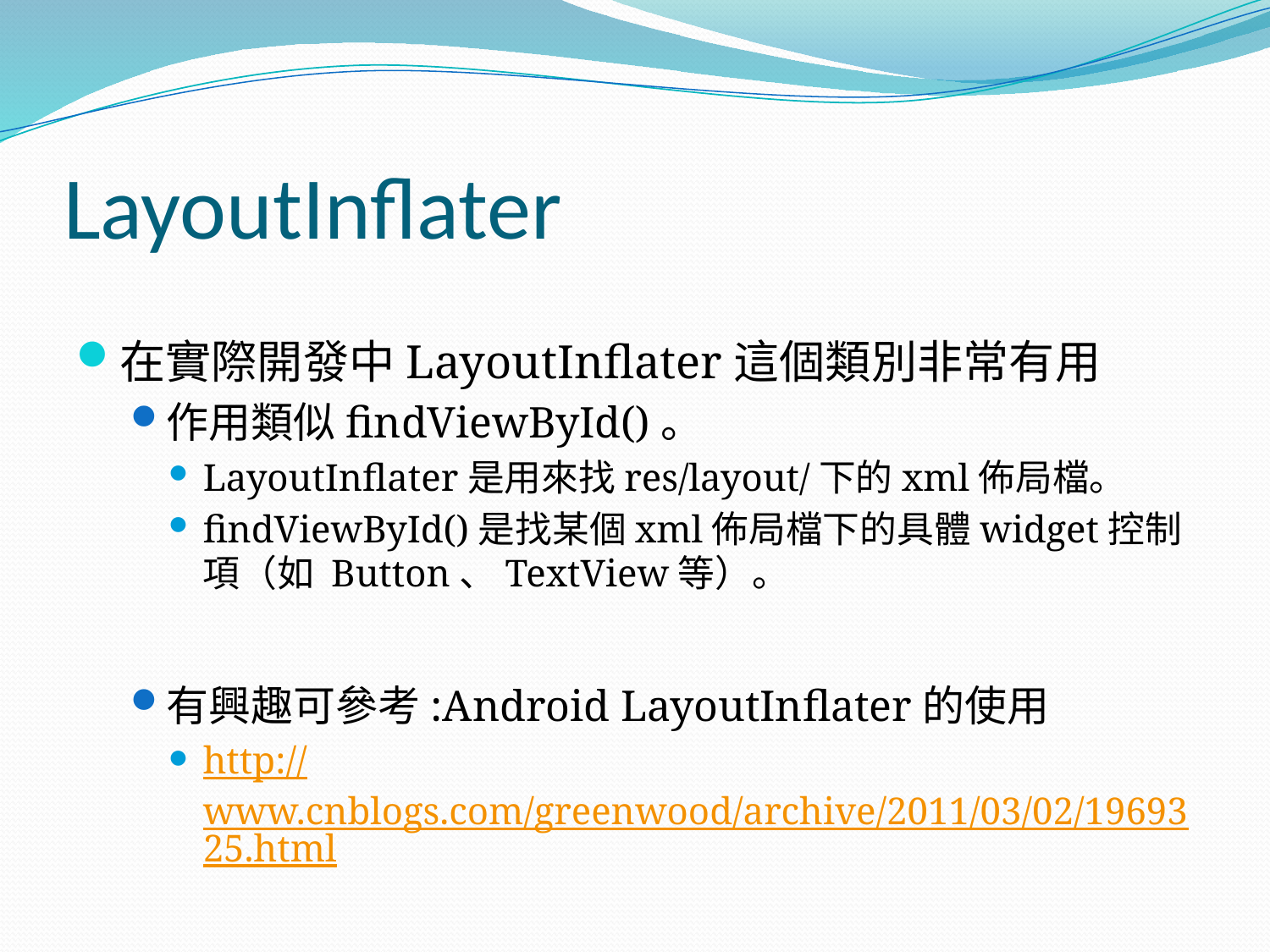

# LayoutInflater
在實際開發中LayoutInflater這個類別非常有用
作用類似findViewById()。
LayoutInflater是用來找res/layout/下的xml佈局檔。
findViewById()是找某個xml佈局檔下的具體widget控制項（如 Button、TextView等）。

有興趣可參考:Android LayoutInflater的使用
http://www.cnblogs.com/greenwood/archive/2011/03/02/1969325.html